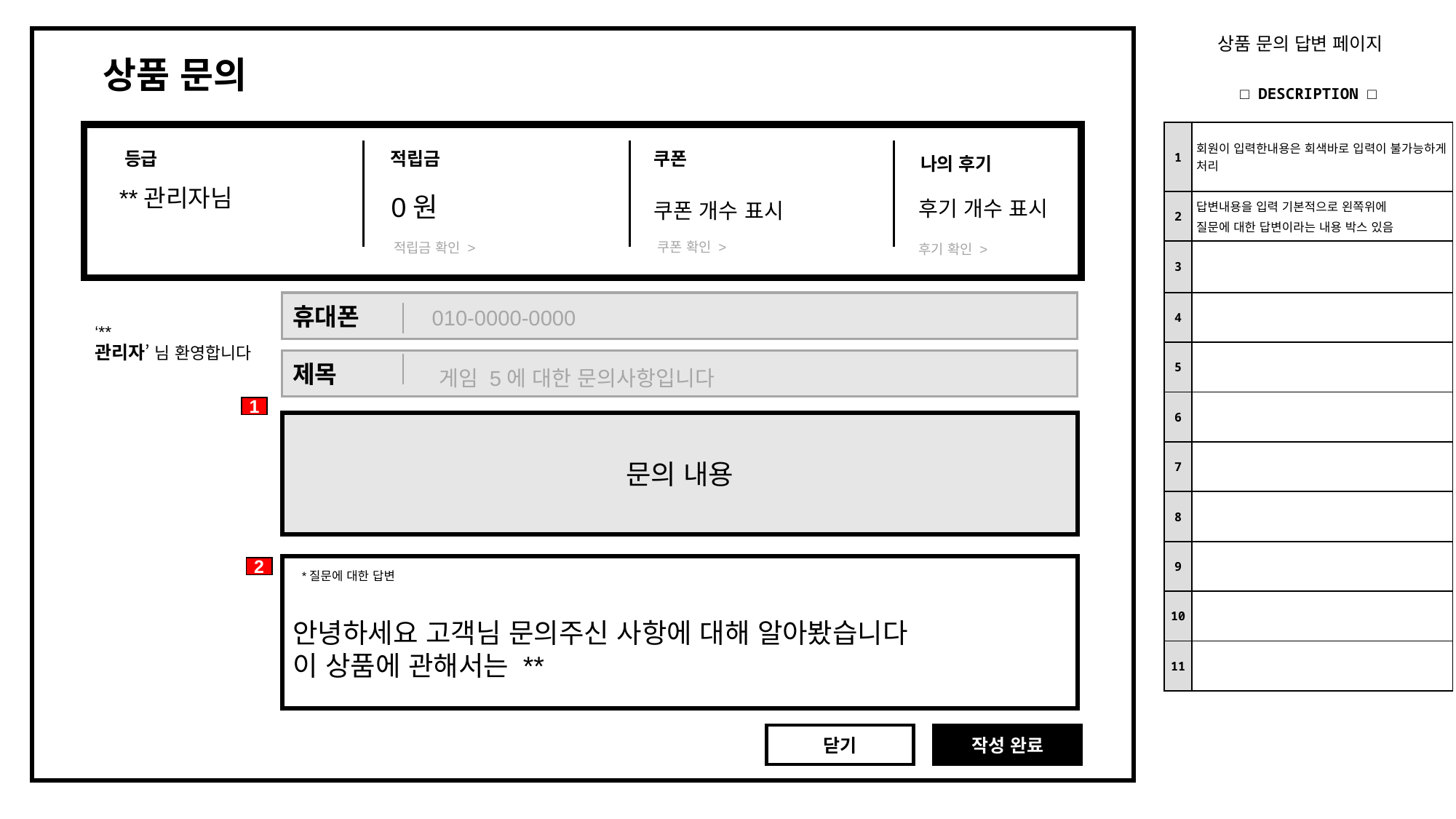

상품 문의 답변 페이지

상품 문의
| □ DESCRIPTION □ |  |
| --- | --- |
| 1 | 회원이 입력한내용은 회색바로 입력이 불가능하게 처리 |
| 2 | 답변내용을 입력 기본적으로 왼쪽위에 질문에 대한 답변이라는 내용 박스 있음 |
| 3 |  |
| 4 |  |
| 5 |  |
| 6 |  |
| 7 |  |
| 8 |  |
| 9 |  |
| 10 |  |
| 11 |  |

등급
적립금
쿠폰
나의 후기
**관리자님
0원
후기 개수 표시
쿠폰 개수 표시
쿠폰 확인 >
적립금 확인 >
후기 확인 >
휴대폰
010-0000-0000
‘**
관리자’ 님 환영합니다
제목
게임 5에 대한 문의사항입니다
1
문의 내용
*질문에 대한 답변

안녕하세요 고객님 문의주신 사항에 대해 알아봤습니다
이 상품에 관해서는 **
2
닫기
작성 완료